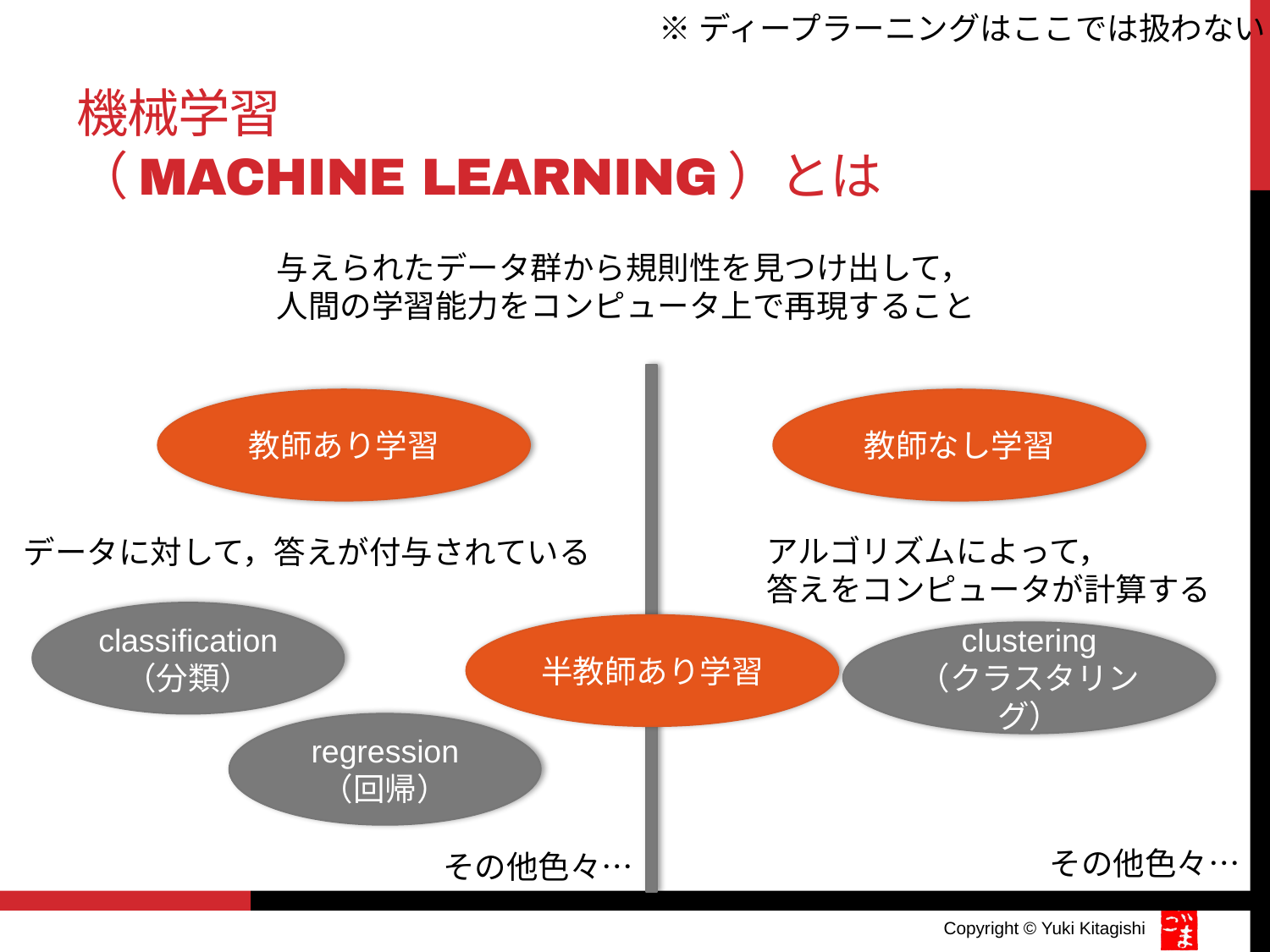

※ディープラーニングはここでは扱わない
# 機械学習 （Machine Learning）とは
与えられたデータ群から規則性を見つけ出して，
人間の学習能力をコンピュータ上で再現すること

教師あり学習
教師なし学習
アルゴリズムによって，
答えをコンピュータが計算する
データに対して，答えが付与されている
classification
（分類）
半教師あり学習
clustering
（クラスタリング）
regression
（回帰）
その他色々…
その他色々…
Copyright © Yuki Kitagishi